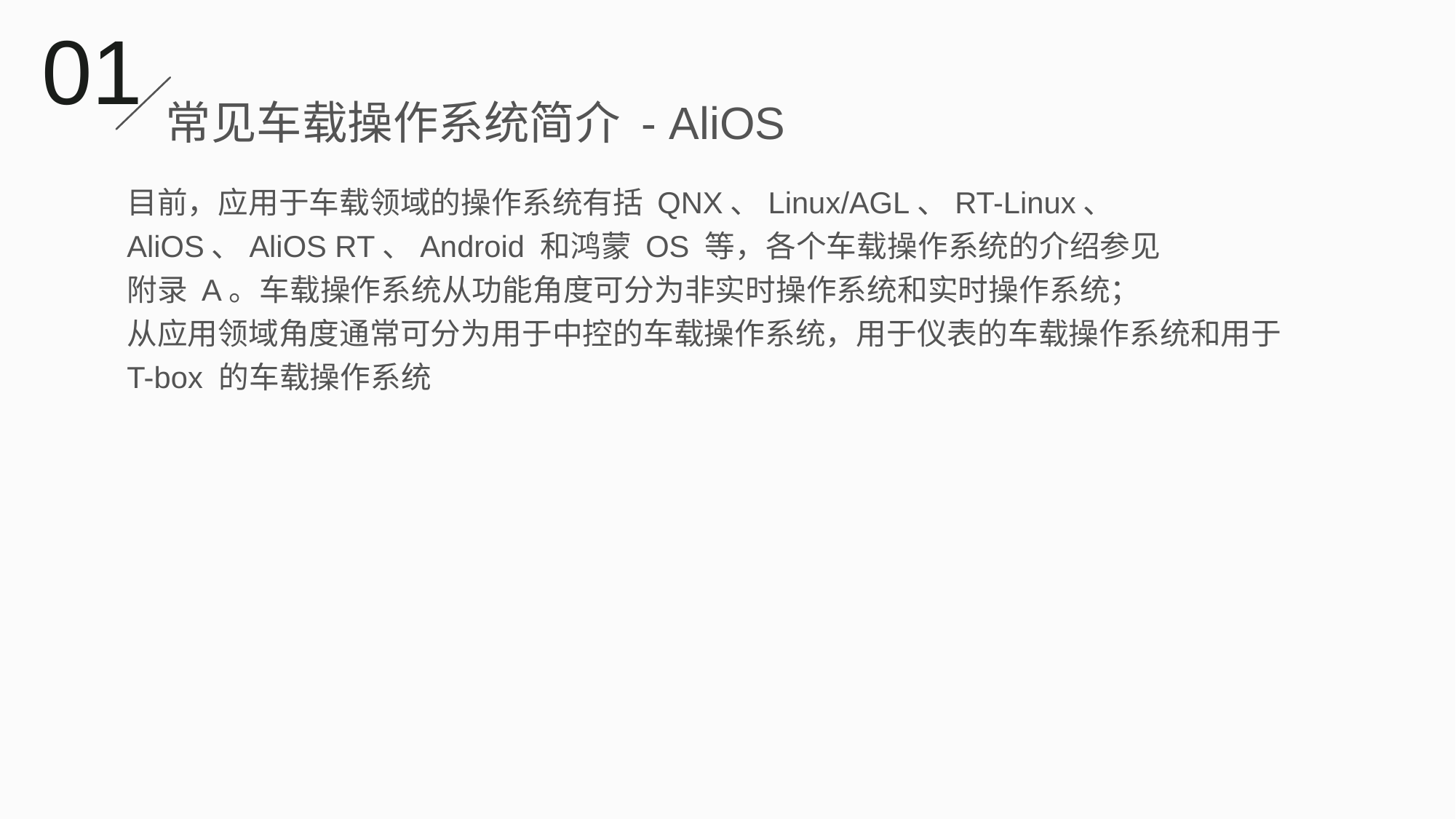

01
常见车载操作系统简介 - AliOS
目前，应用于车载领域的操作系统有括 QNX、Linux/AGL、RT-Linux、 AliOS、AliOS RT、Android 和鸿蒙 OS 等，各个车载操作系统的介绍参见
附录 A。车载操作系统从功能角度可分为非实时操作系统和实时操作系统；
从应用领域角度通常可分为用于中控的车载操作系统，用于仪表的车载操作系统和用于 T-box 的车载操作系统